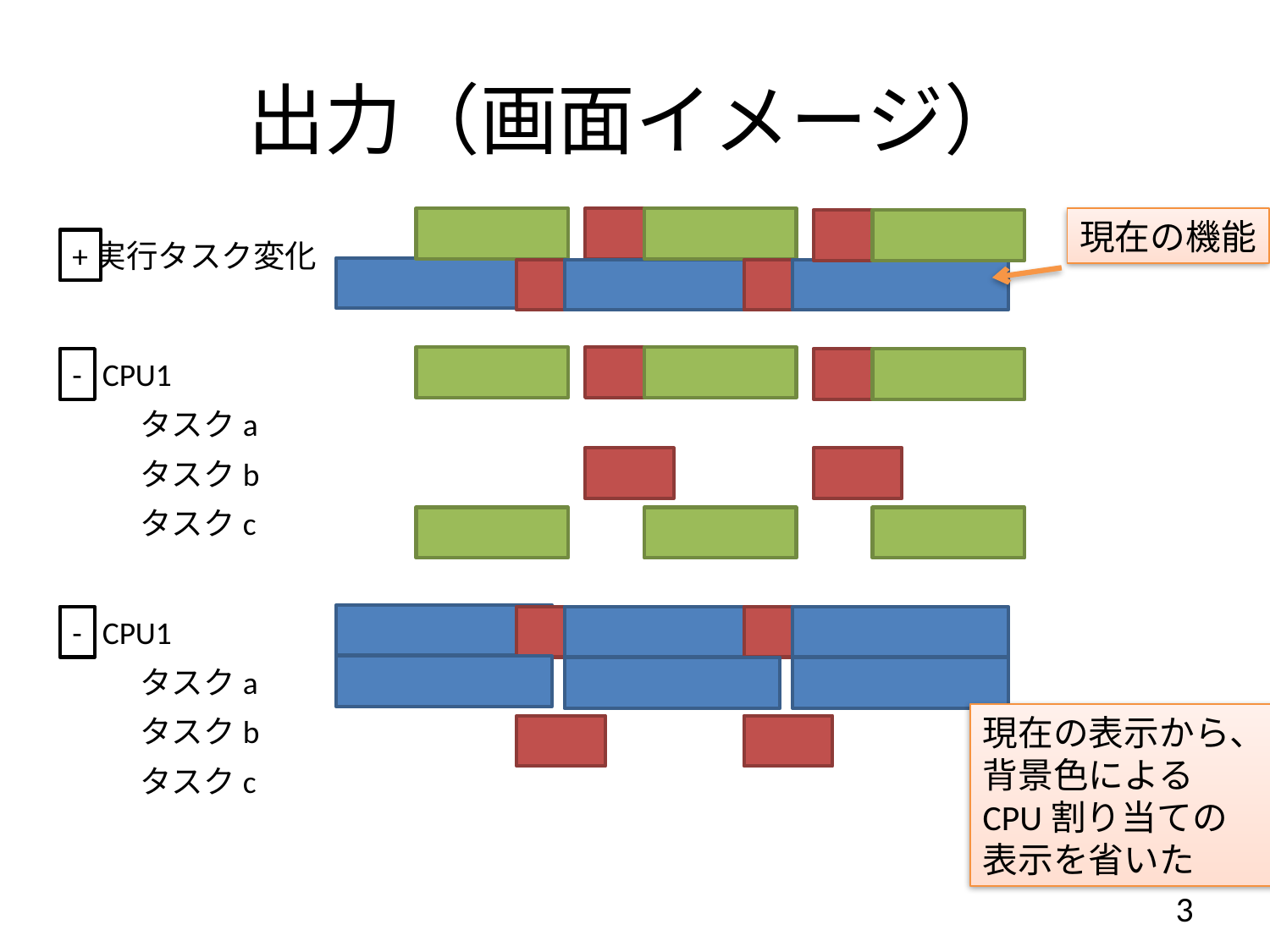

# 出力（画面イメージ）

現在の機能

+
実行タスク変化

-
CPU1

タスクa
タスクb

タスクc

-
CPU1

タスクa

現在の表示から、
背景色による
CPU割り当ての
表示を省いた
タスクb

タスクc
3